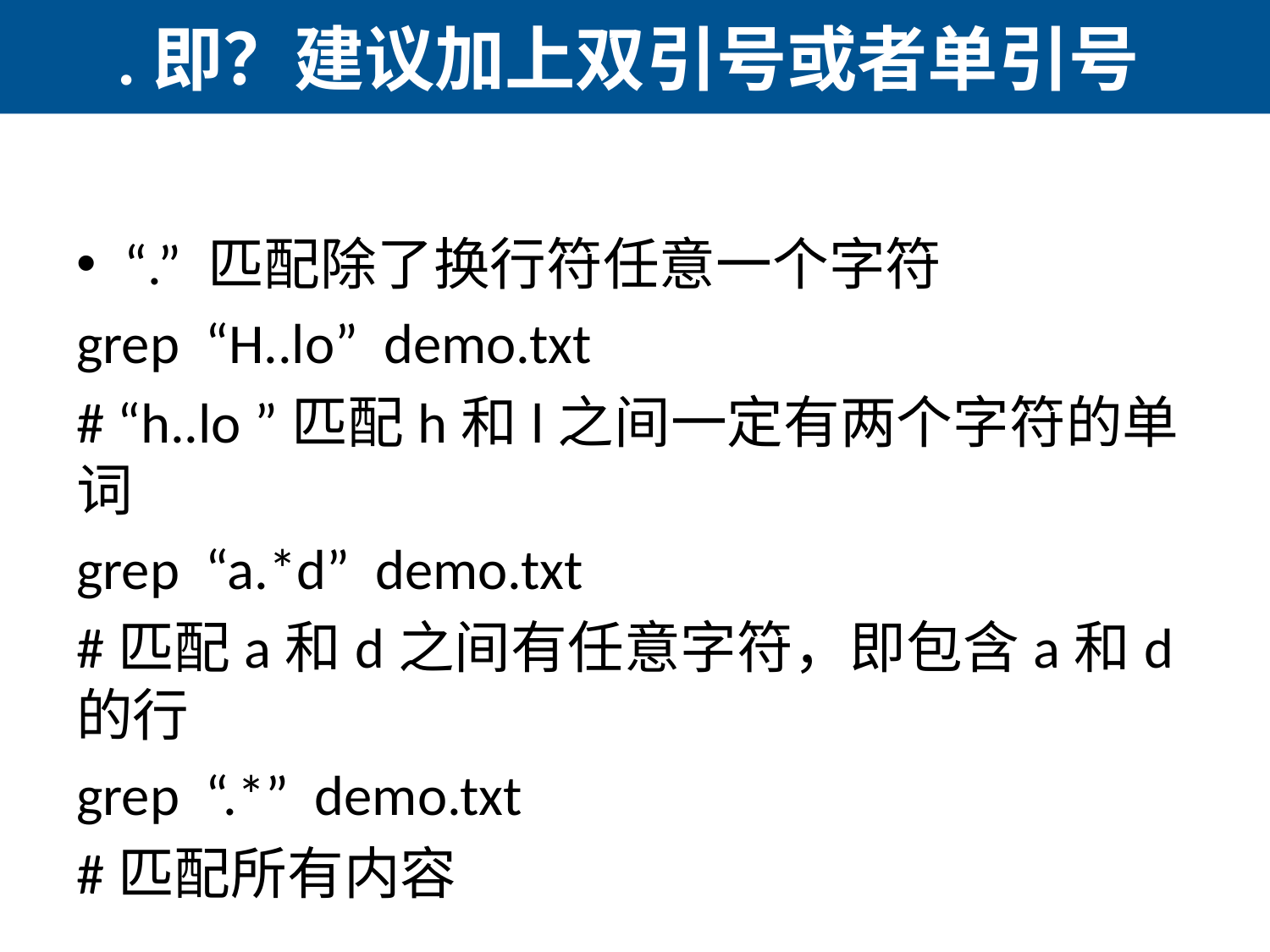

# .即？建议加上双引号或者单引号
“.” 匹配除了换行符任意一个字符
grep  “H..lo”  demo.txt
# “h..lo ”匹配h和l之间一定有两个字符的单词
grep  “a.*d”  demo.txt
#匹配a和d之间有任意字符，即包含a和d的行
grep  “.*”  demo.txt
#匹配所有内容